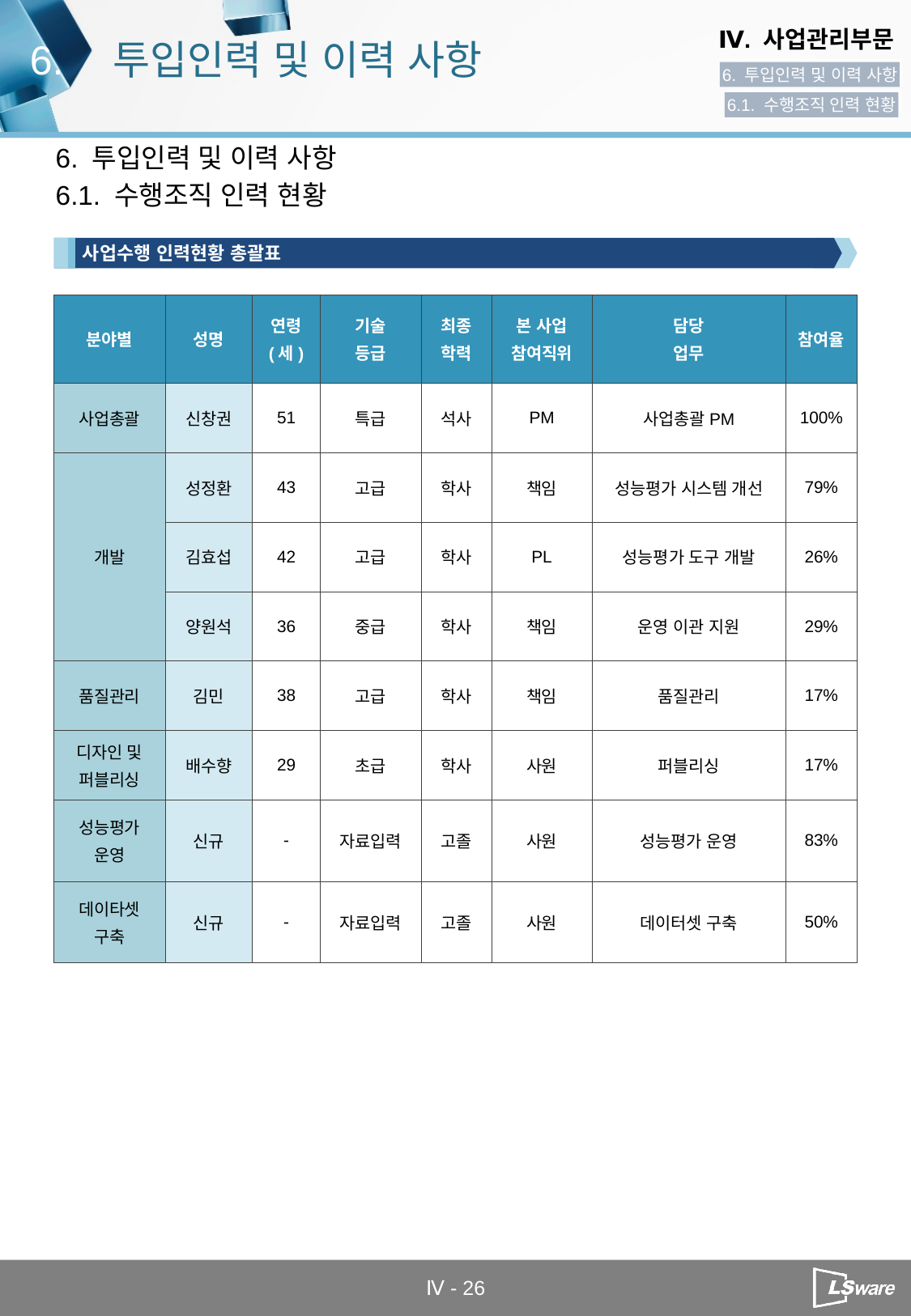

6.
투입인력 및 이력 사항
6. 투입인력 및 이력 사항
6.1. 수행조직 인력 현황
6. 투입인력 및 이력 사항
6.1. 수행조직 인력 현황

사업수행 인력현황 총괄표
| 분야별 | 성명 | 연령 (세) | 기술 등급 | 최종 학력 | 본 사업 참여직위 | 담당 업무 | 참여율 |
| --- | --- | --- | --- | --- | --- | --- | --- |
| 사업총괄 | 신창권 | 51 | 특급 | 석사 | PM | 사업총괄PM | 100% |
| 개발 | 성정환 | 43 | 고급 | 학사 | 책임 | 성능평가 시스템 개선 | 79% |
|  | 김효섭 | 42 | 고급 | 학사 | PL | 성능평가 도구 개발 | 26% |
|  | 양원석 | 36 | 중급 | 학사 | 책임 | 운영 이관 지원 | 29% |
| 품질관리 | 김민 | 38 | 고급 | 학사 | 책임 | 품질관리 | 17% |
| 디자인 및 퍼블리싱 | 배수향 | 29 | 초급 | 학사 | 사원 | 퍼블리싱 | 17% |
| 성능평가 운영 | 신규 | - | 자료입력 | 고졸 | 사원 | 성능평가 운영 | 83% |
| 데이타셋 구축 | 신규 | - | 자료입력 | 고졸 | 사원 | 데이터셋 구축 | 50% |